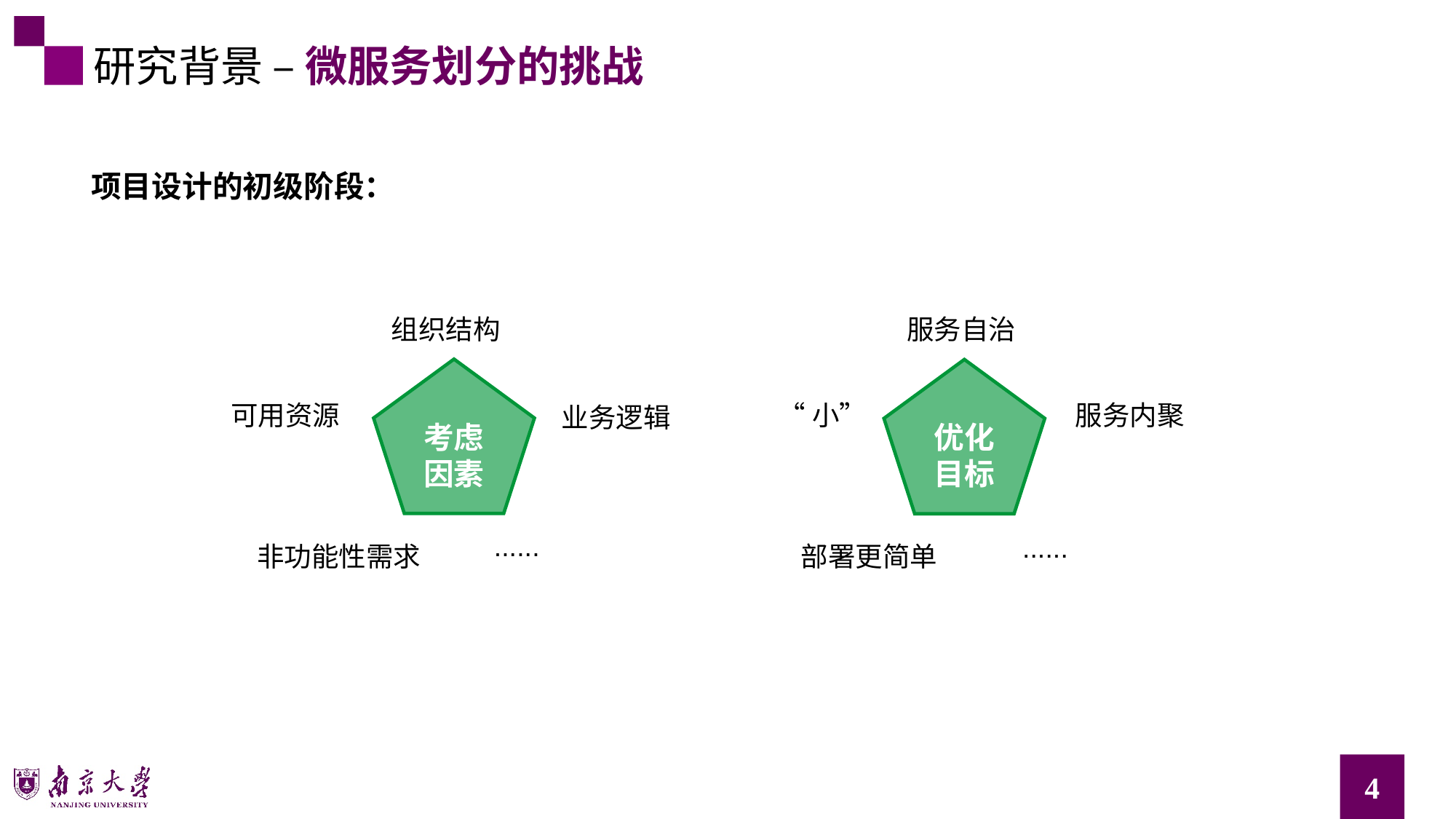

研究背景 – 微服务划分的挑战
项目设计的初级阶段：
组织结构
服务自治
考虑
因素
优化目标
可用资源
“小”
服务内聚
业务逻辑
......
......
非功能性需求
部署更简单
4